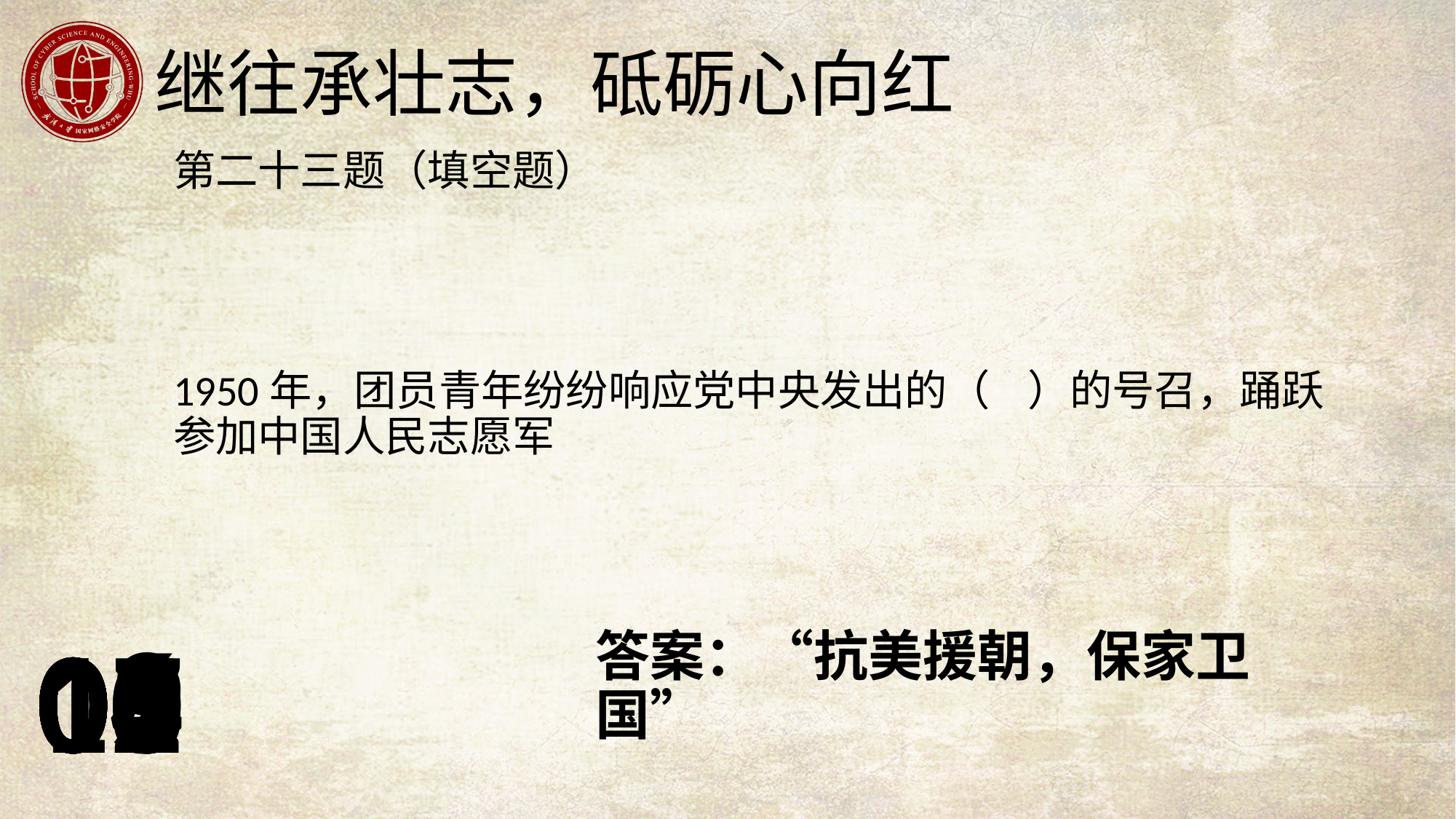

第二十三题（填空题）

1950年，团员青年纷纷响应党中央发出的（    ）的号召，踊跃参加中国人民志愿军
答案：“抗美援朝，保家卫国”